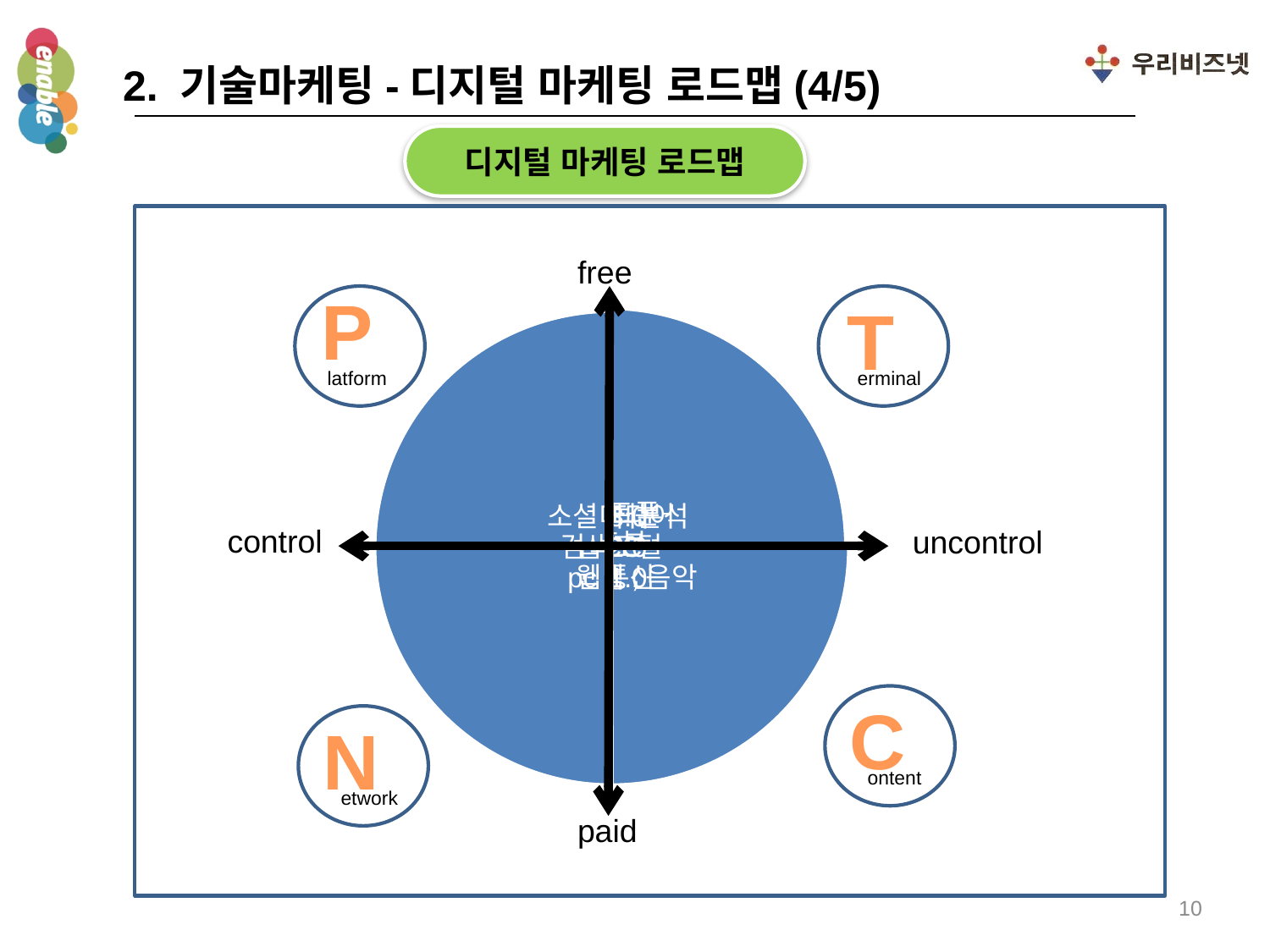

2. 기술마케팅-디지털 마케팅 로드맵(4/5)
디지털 마케팅 로드맵

free
스마트폰
노트북
PC
빅데이터분석
UCC
영화,책,음악
웹3.0
웹2.0
웹1.0
소셜미디어
검색포털
pc통신
P

T
latform
erminal
control
uncontrol

C

N
ontent
etwork
paid
10